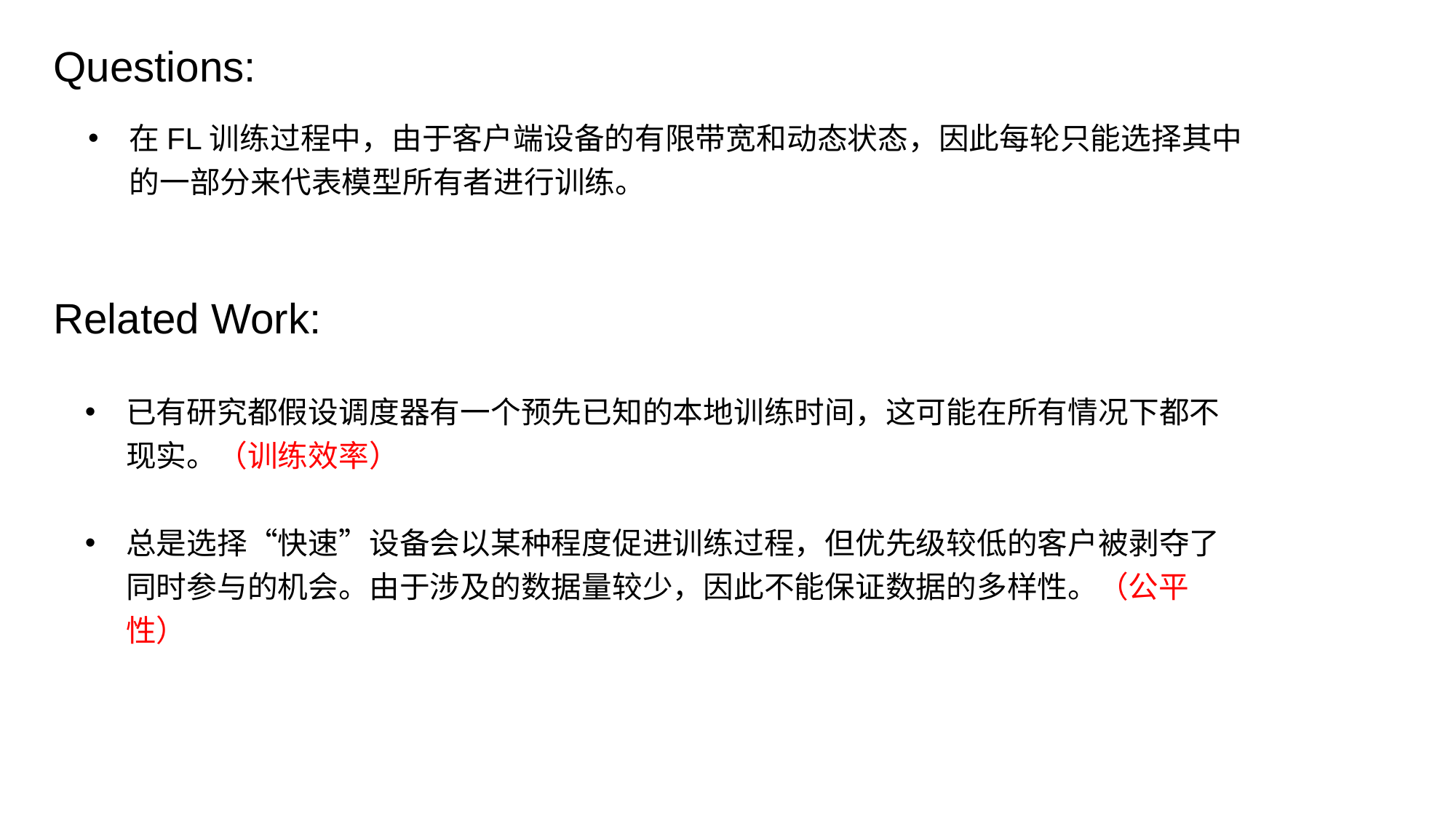

Questions:
在FL训练过程中，由于客户端设备的有限带宽和动态状态，因此每轮只能选择其中的一部分来代表模型所有者进行训练。
Related Work:
已有研究都假设调度器有一个预先已知的本地训练时间，这可能在所有情况下都不现实。（训练效率）

总是选择“快速”设备会以某种程度促进训练过程，但优先级较低的客户被剥夺了同时参与的机会。由于涉及的数据量较少，因此不能保证数据的多样性。（公平性）